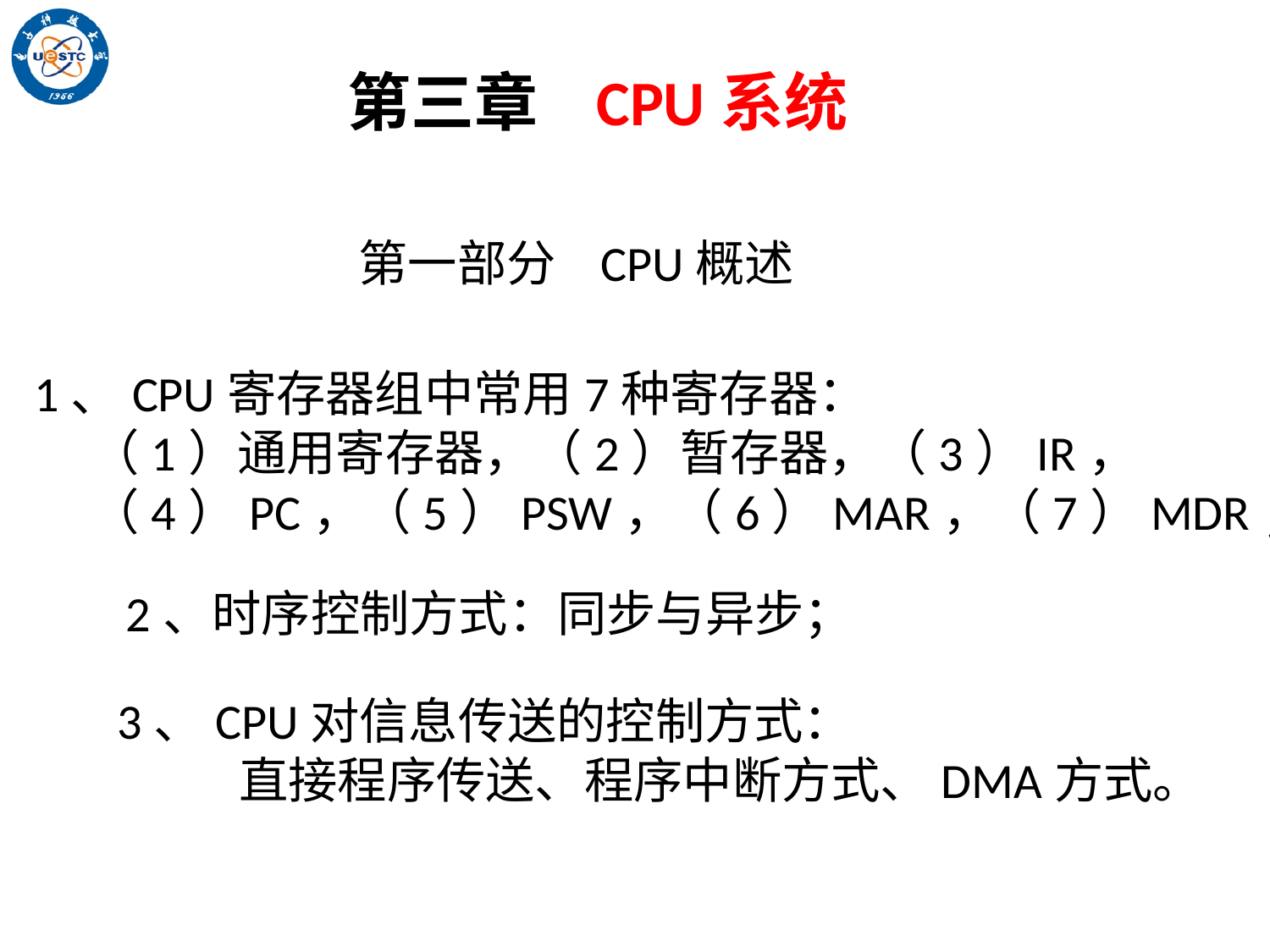

第三章   CPU系统
第一部分   CPU概述
1、CPU寄存器组中常用7种寄存器：
    （1）通用寄存器，（2）暂存器，（3）IR，
    （4）PC，（5）PSW，（6）MAR，（7）MDR；
2、时序控制方式：同步与异步；
3、CPU对信息传送的控制方式：
          直接程序传送、程序中断方式、DMA方式。